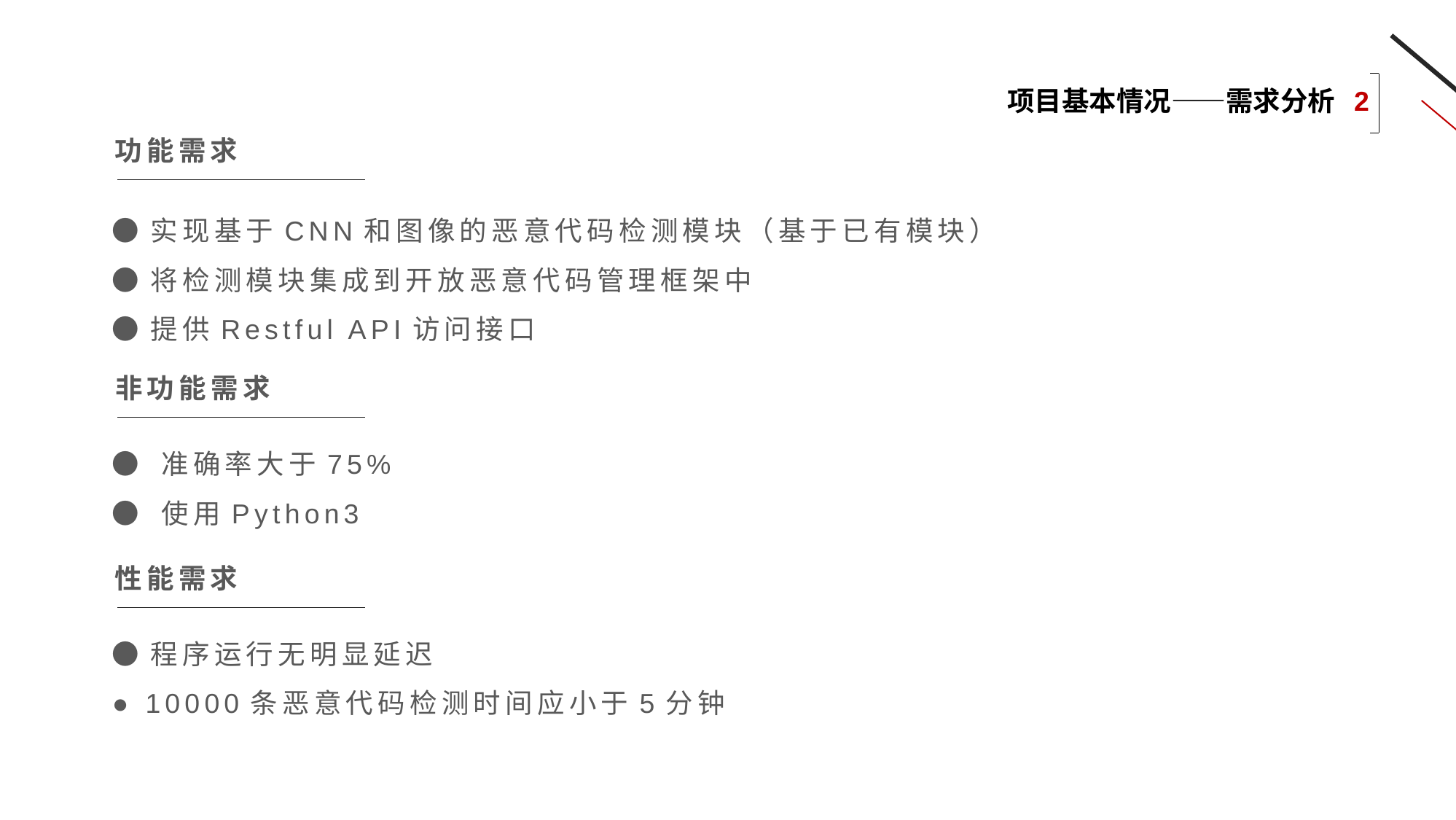

项目基本情况——需求分析  2
功能需求

●实现基于CNN和图像的恶意代码检测模块（基于已有模块）
●将检测模块集成到开放恶意代码管理框架中
●提供Restful API访问接口
非功能需求

● 准确率大于75%
● 使用Python3
性能需求

●程序运行无明显延迟
● 10000条恶意代码检测时间应小于5分钟